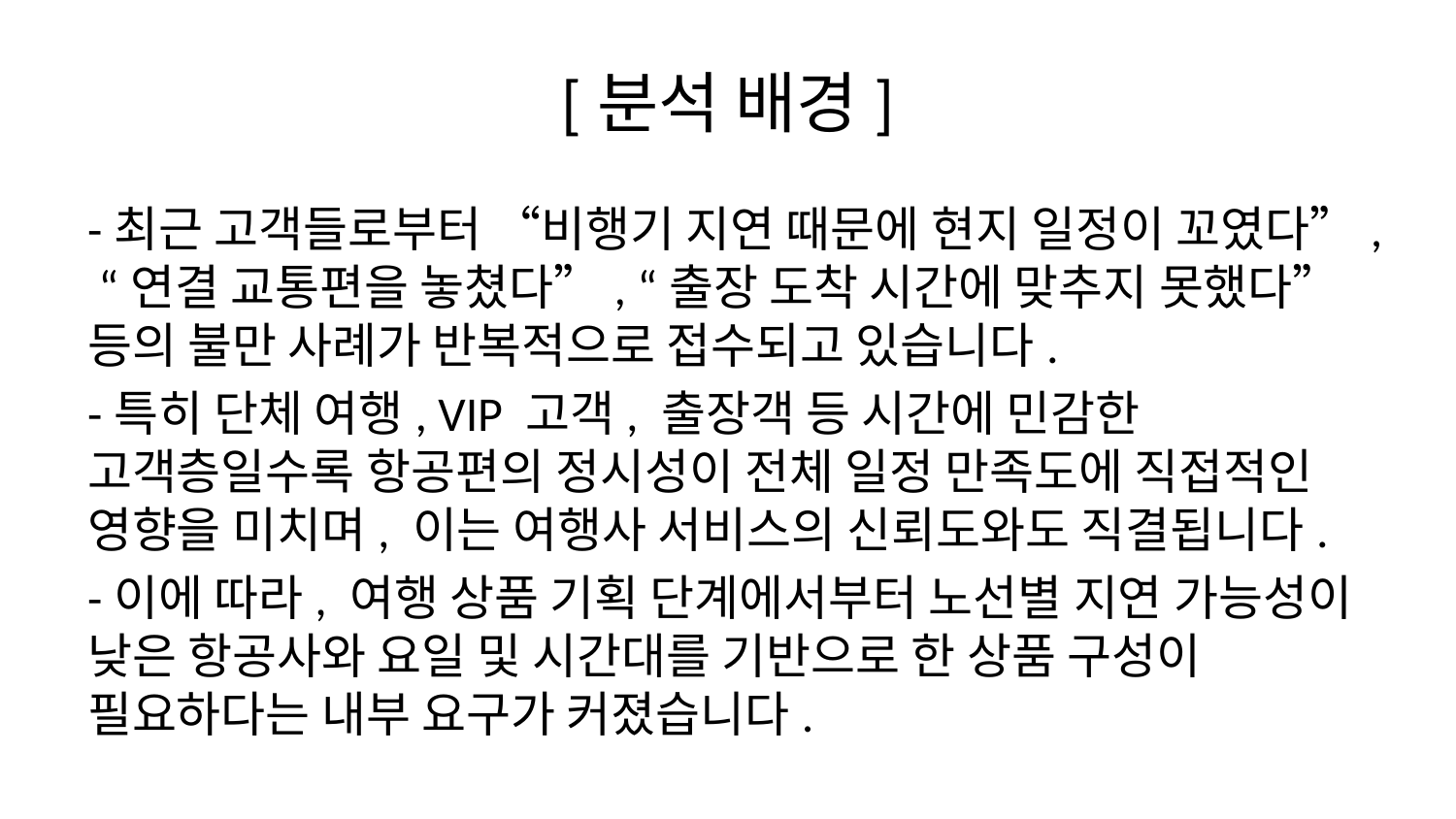

# [분석 배경]
-최근 고객들로부터 “비행기 지연 때문에 현지 일정이 꼬였다”, “연결 교통편을 놓쳤다”, “출장 도착 시간에 맞추지 못했다” 등의 불만 사례가 반복적으로 접수되고 있습니다.
-특히 단체 여행, VIP 고객, 출장객 등 시간에 민감한 고객층일수록 항공편의 정시성이 전체 일정 만족도에 직접적인 영향을 미치며, 이는 여행사 서비스의 신뢰도와도 직결됩니다.
-이에 따라, 여행 상품 기획 단계에서부터 노선별 지연 가능성이 낮은 항공사와 요일 및 시간대를 기반으로 한 상품 구성이 필요하다는 내부 요구가 커졌습니다.